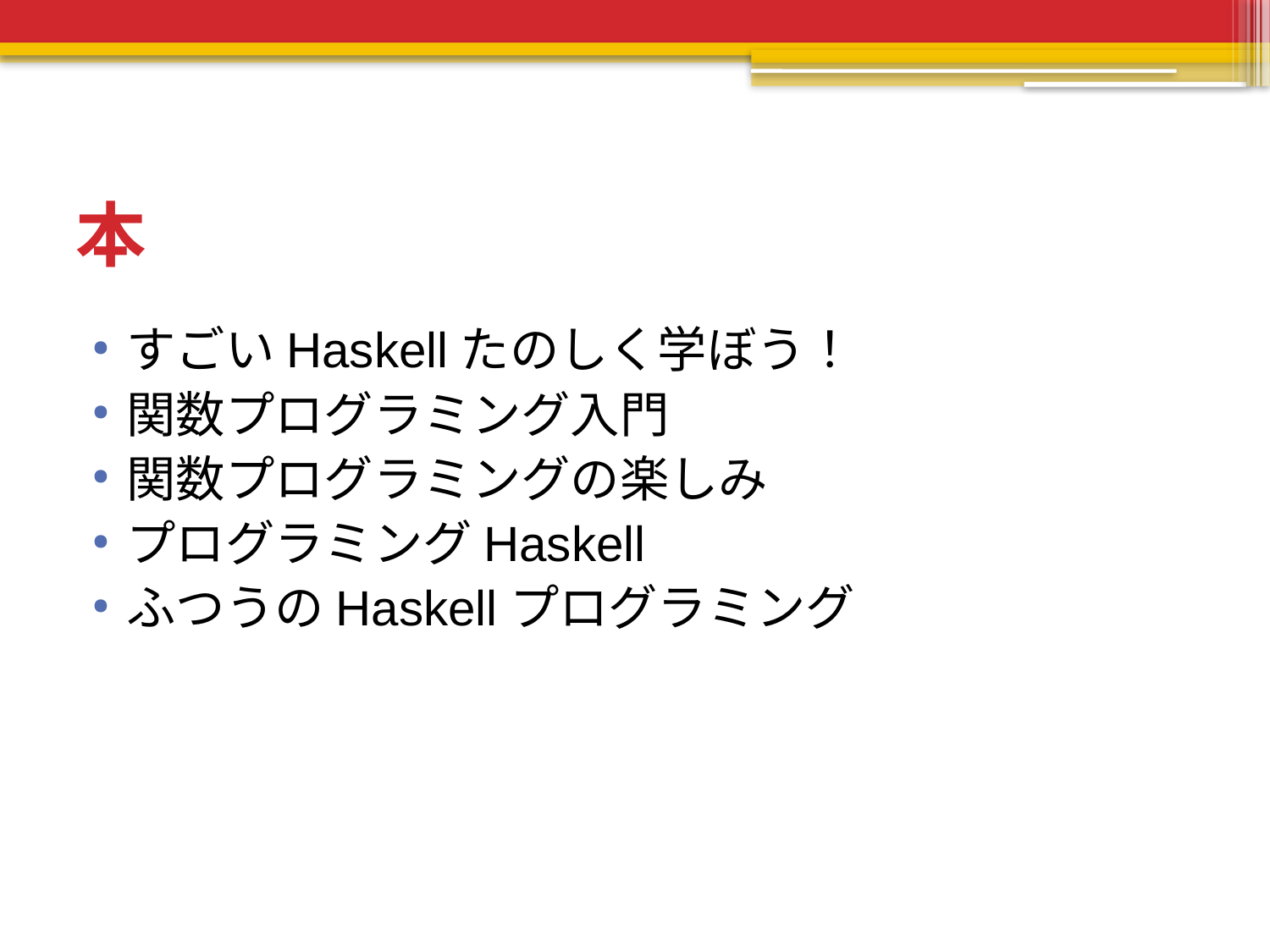

# 本
すごいHaskellたのしく学ぼう！
関数プログラミング入門
関数プログラミングの楽しみ
プログラミングHaskell
ふつうのHaskellプログラミング